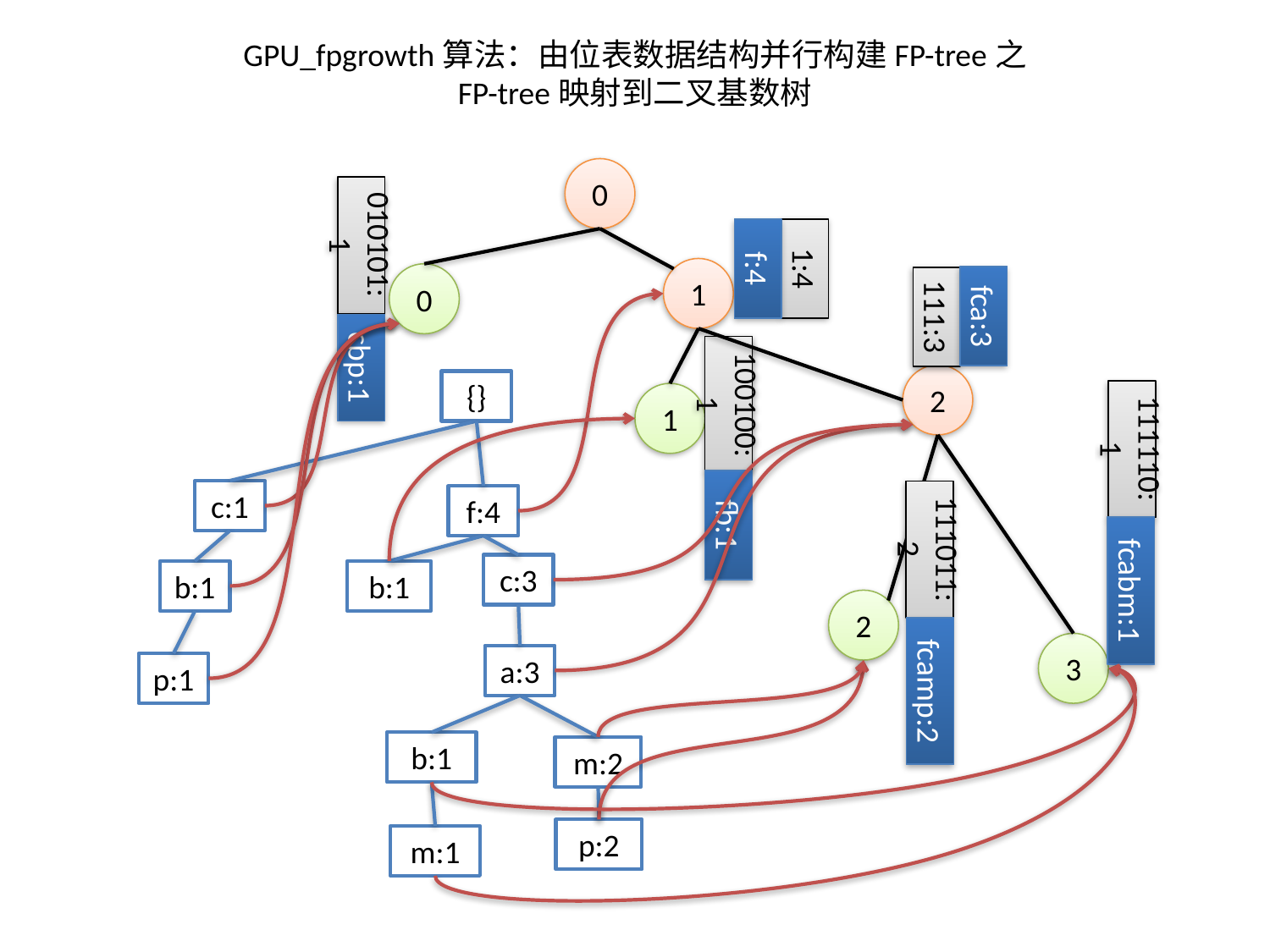

GPU_fpgrowth算法：由位表数据结构并行构建FP-tree之
FP-tree映射到二叉基数树
0
010101:1
f:4
1:4
1
0
fca:3
111:3
cbp:1
100100:1
2
{}
111110:1
1
fb:1
c:1
111011:2
f:4
fcabm:1
c:3
b:1
b:1
2
fcamp:2
3
a:3
p:1
b:1
m:2
p:2
m:1